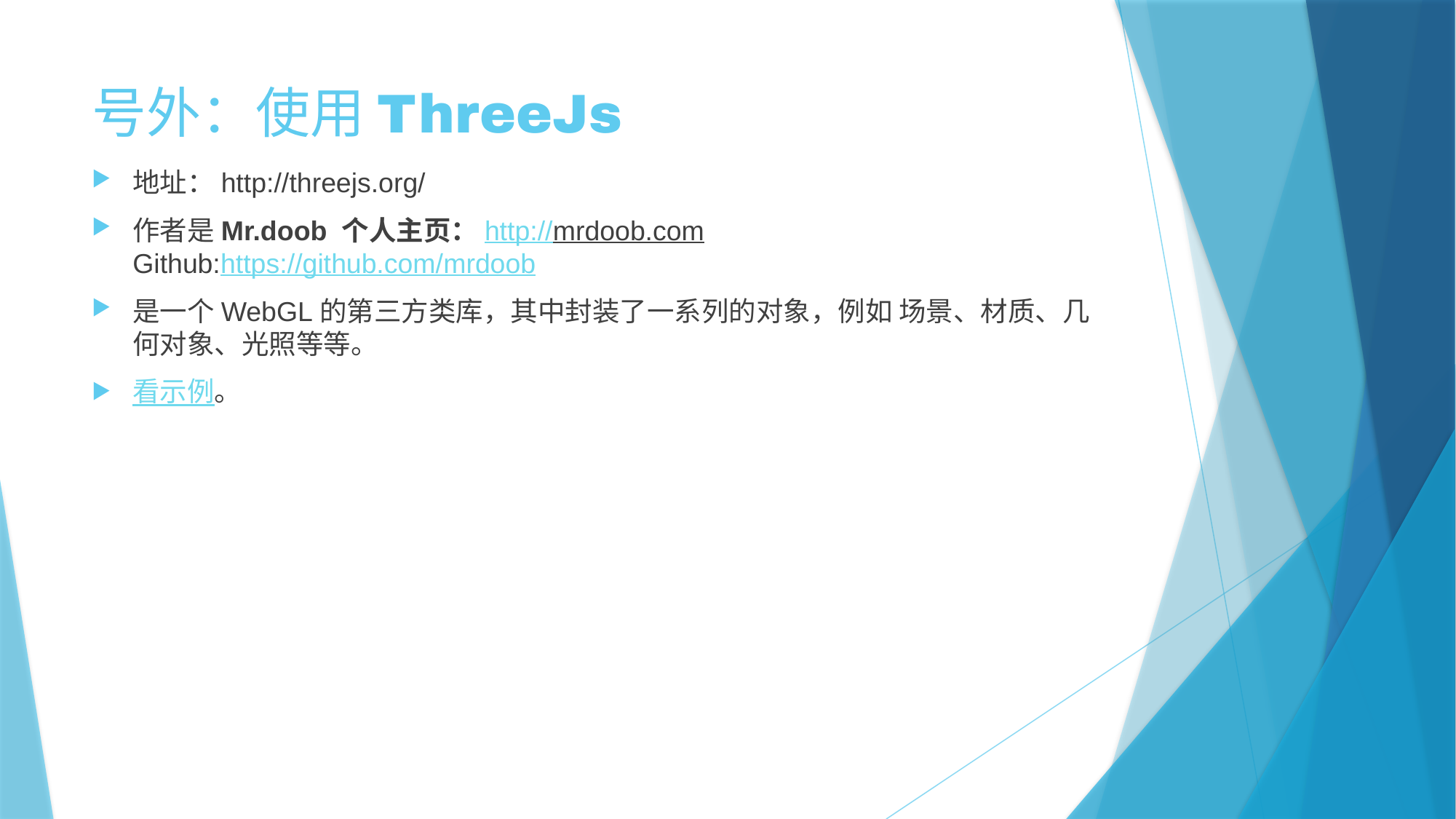

# 号外：使用ThreeJs
地址：http://threejs.org/
作者是Mr.doob 个人主页：http://mrdoob.com
Github:https://github.com/mrdoob
是一个WebGL的第三方类库，其中封装了一系列的对象，例如 场景、材质、几何对象、光照等等。
看示例。